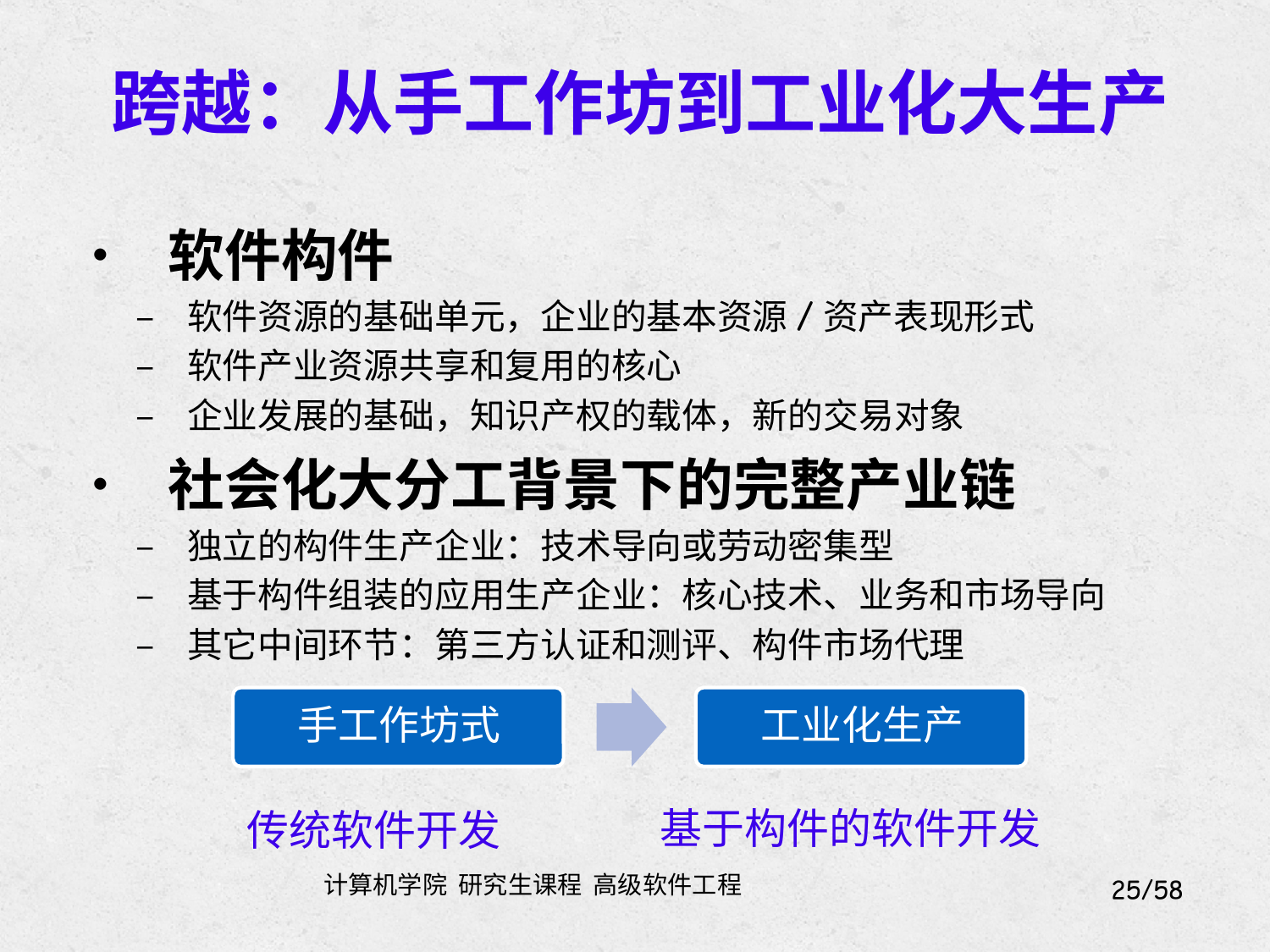

跨越：从手工作坊到工业化大生产

•  软件构件
		–   软件资源的基础单元，企业的基本资源/资产表现形式
		–   软件产业资源共享和复用的核心
		–   企业发展的基础，知识产权的载体，新的交易对象
•  社会化大分工背景下的完整产业链
		–   独立的构件生产企业：技术导向或劳动密集型
		–   基于构件组装的应用生产企业：核心技术、业务和市场导向
		–   其它中间环节：第三方认证和测评、构件市场代理

手工作坊式

工业化生产
基于构件的软件开发
传统软件开发
25/58
计算机学院  研究生课程  高级软件工程